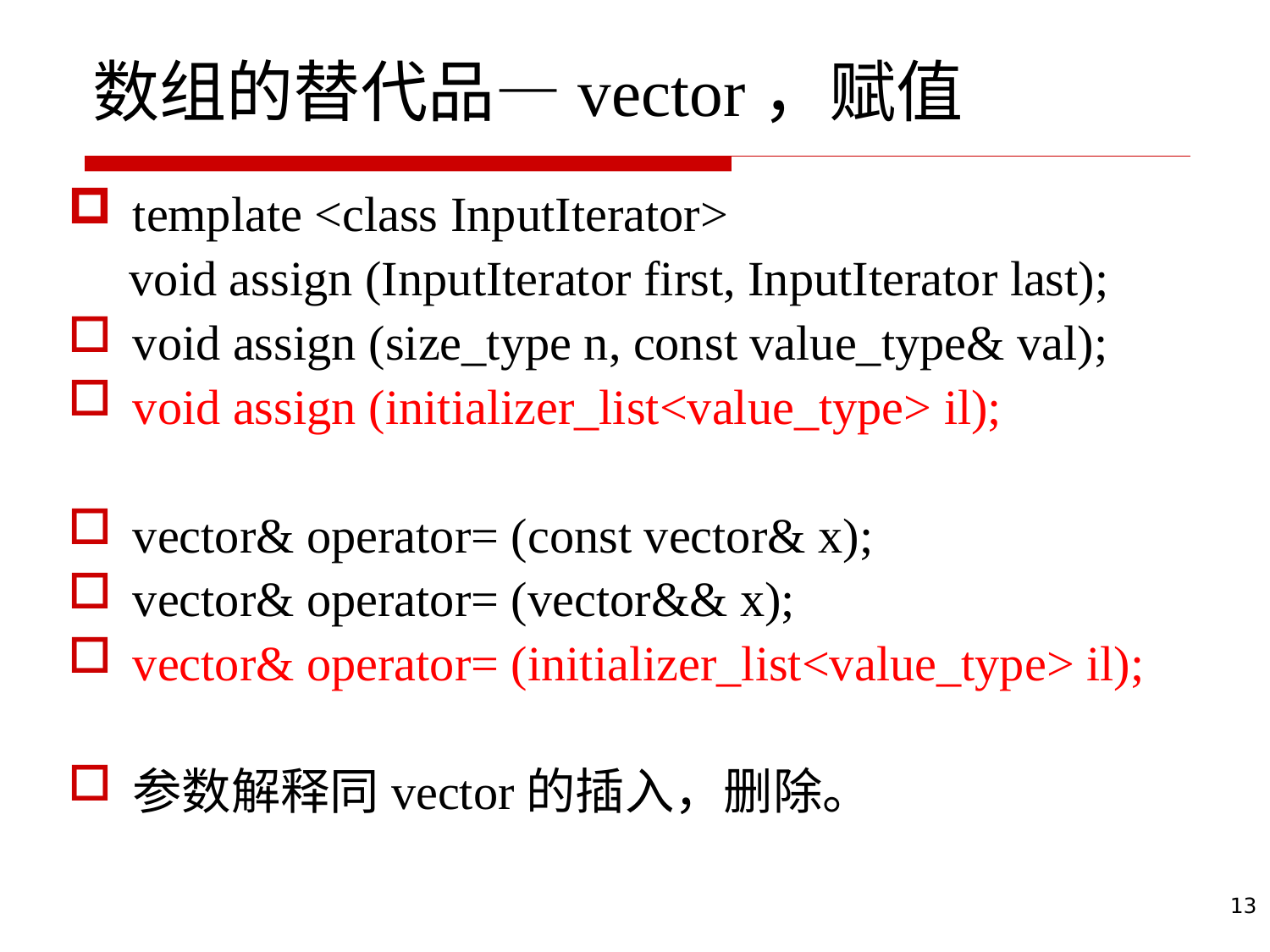

# 数组的替代品—vector，赋值
template <class InputIterator>
     void assign (InputIterator first, InputIterator last);
void assign (size_type n, const value_type& val);
void assign (initializer_list<value_type> il);

vector& operator= (const vector& x);
vector& operator= (vector&& x);
vector& operator= (initializer_list<value_type> il);

参数解释同vector的插入，删除。

13